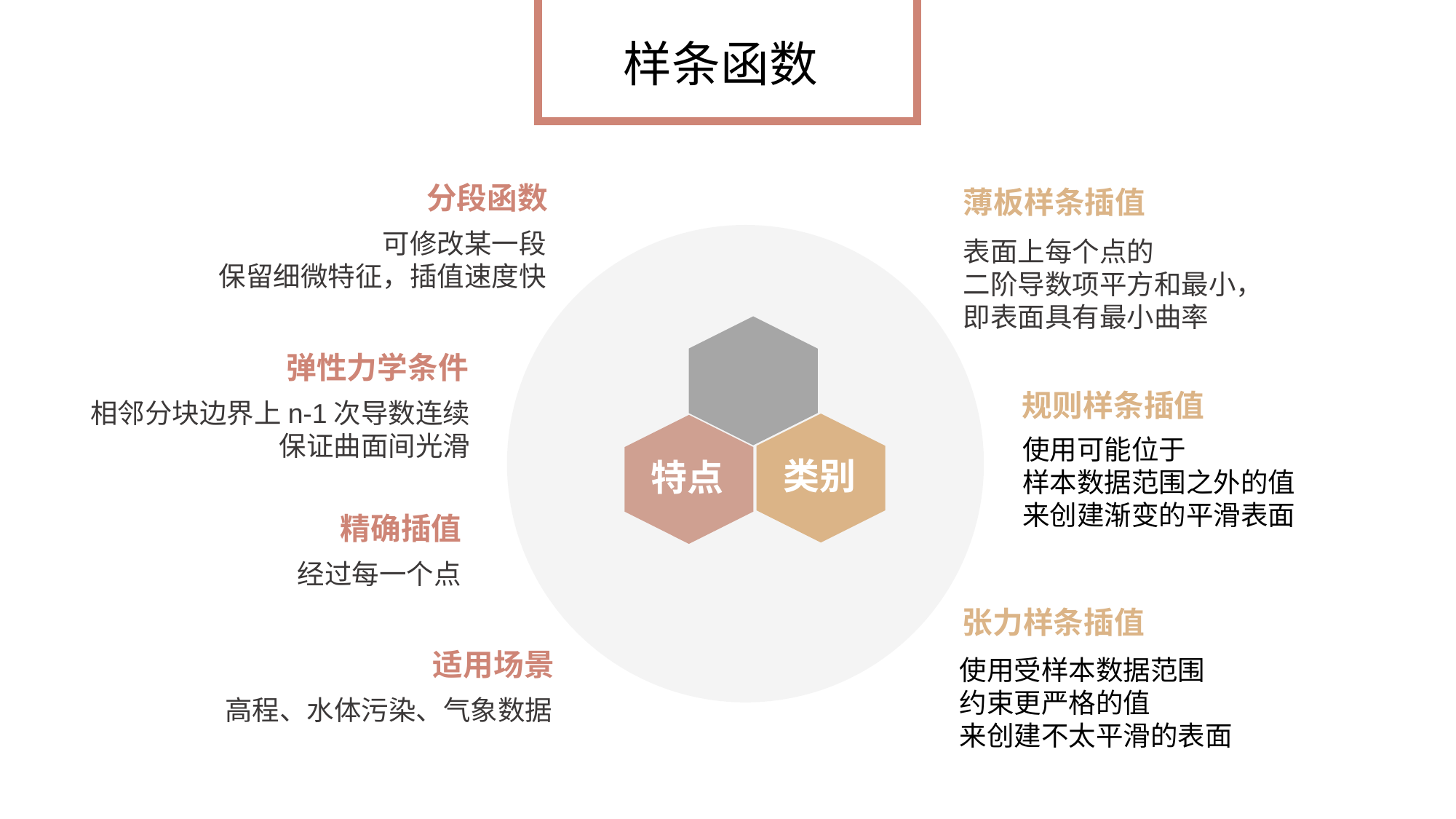

样条函数
薄板样条插值
分段函数
可修改某一段
保留细微特征，插值速度快

表面上每个点的
二阶导数项平方和最小，
即表面具有最小曲率

弹性力学条件
规则样条插值
相邻分块边界上n-1次导数连续
保证曲面间光滑

类别

特点
使用可能位于
样本数据范围之外的值
来创建渐变的平滑表面
精确插值
经过每一个点
张力样条插值
适用场景
使用受样本数据范围
约束更严格的值
来创建不太平滑的表面
高程、水体污染、气象数据